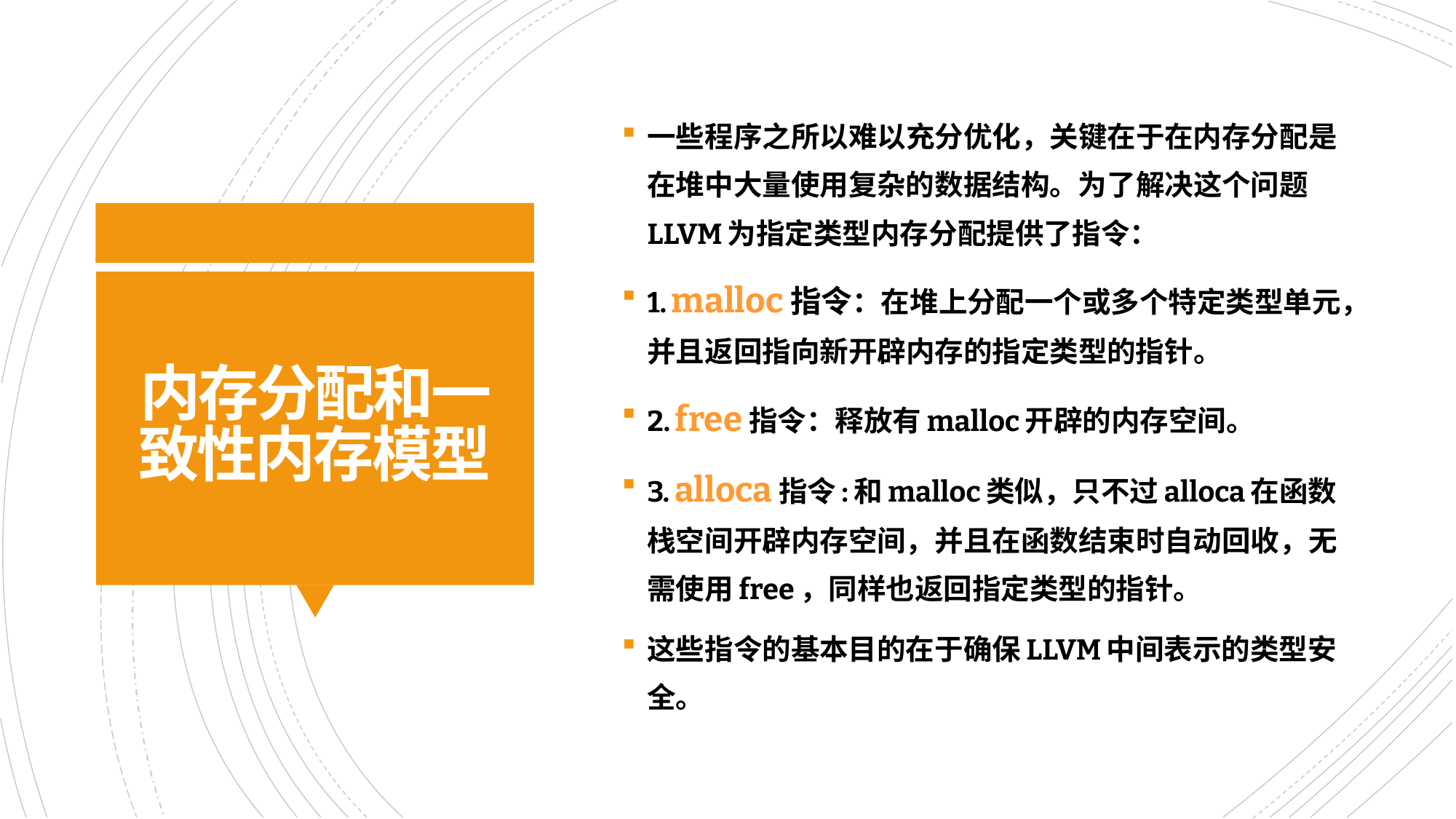

一些程序之所以难以充分优化，关键在于在内存分配是在堆中大量使用复杂的数据结构。为了解决这个问题LLVM为指定类型内存分配提供了指令：
1. malloc指令：在堆上分配一个或多个特定类型单元，并且返回指向新开辟内存的指定类型的指针。
2. free指令：释放有malloc开辟的内存空间。
3. alloca指令:和malloc类似，只不过alloca在函数栈空间开辟内存空间，并且在函数结束时自动回收，无需使用free，同样也返回指定类型的指针。
这些指令的基本目的在于确保LLVM中间表示的类型安全。
# 内存分配和一致性内存模型